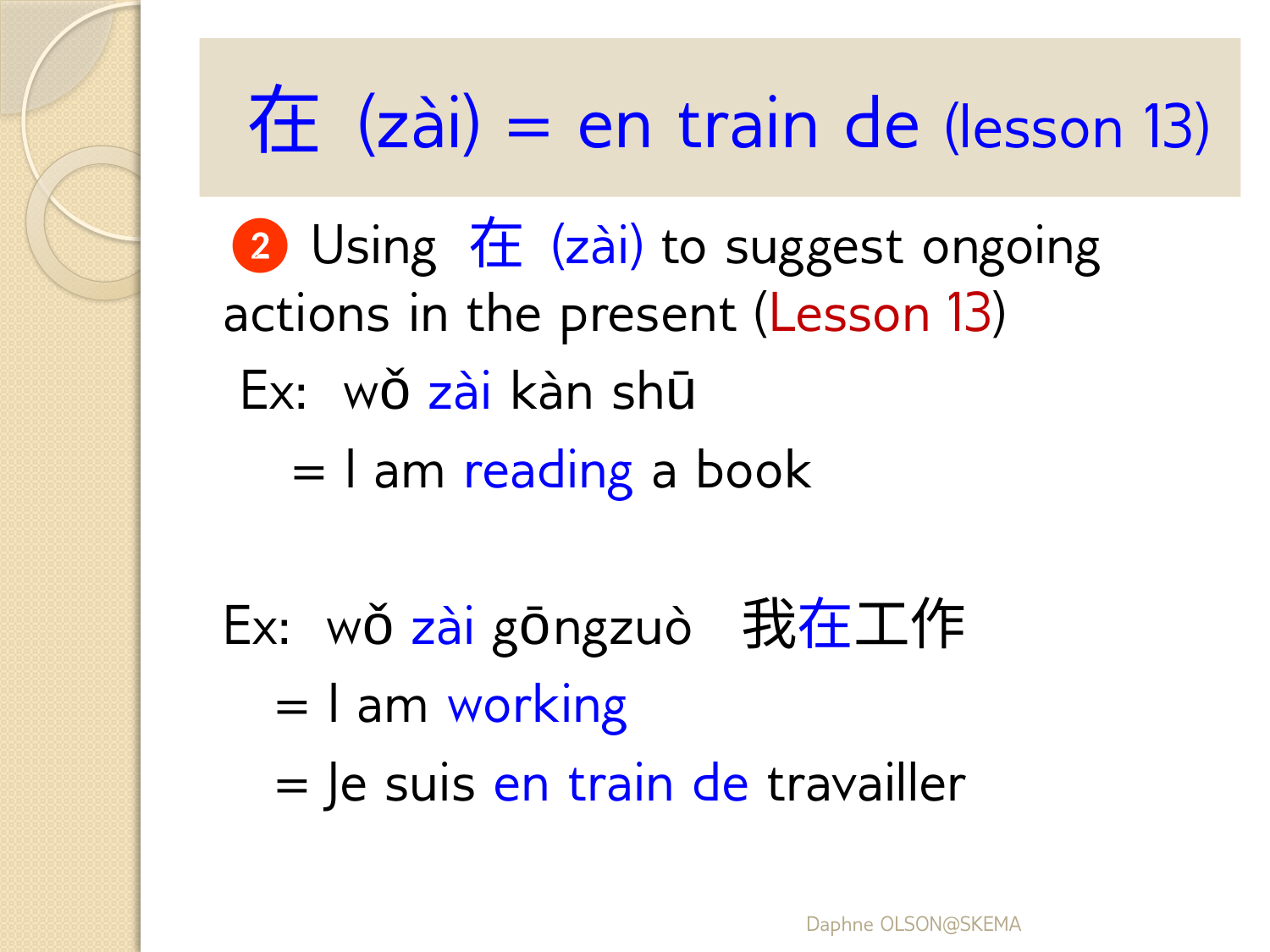

# 在 (zài) = en train de (lesson 13)
❷ Using 在 (zài) to suggest ongoing    actions in the present (Lesson 13)
 Ex:  wǒ zài kàn shū
    = I am reading a book

Ex:  wǒ zài gōngzuò  我在工作
   = I am working
   = Je suis en train de travailler

Daphne OLSON@SKEMA